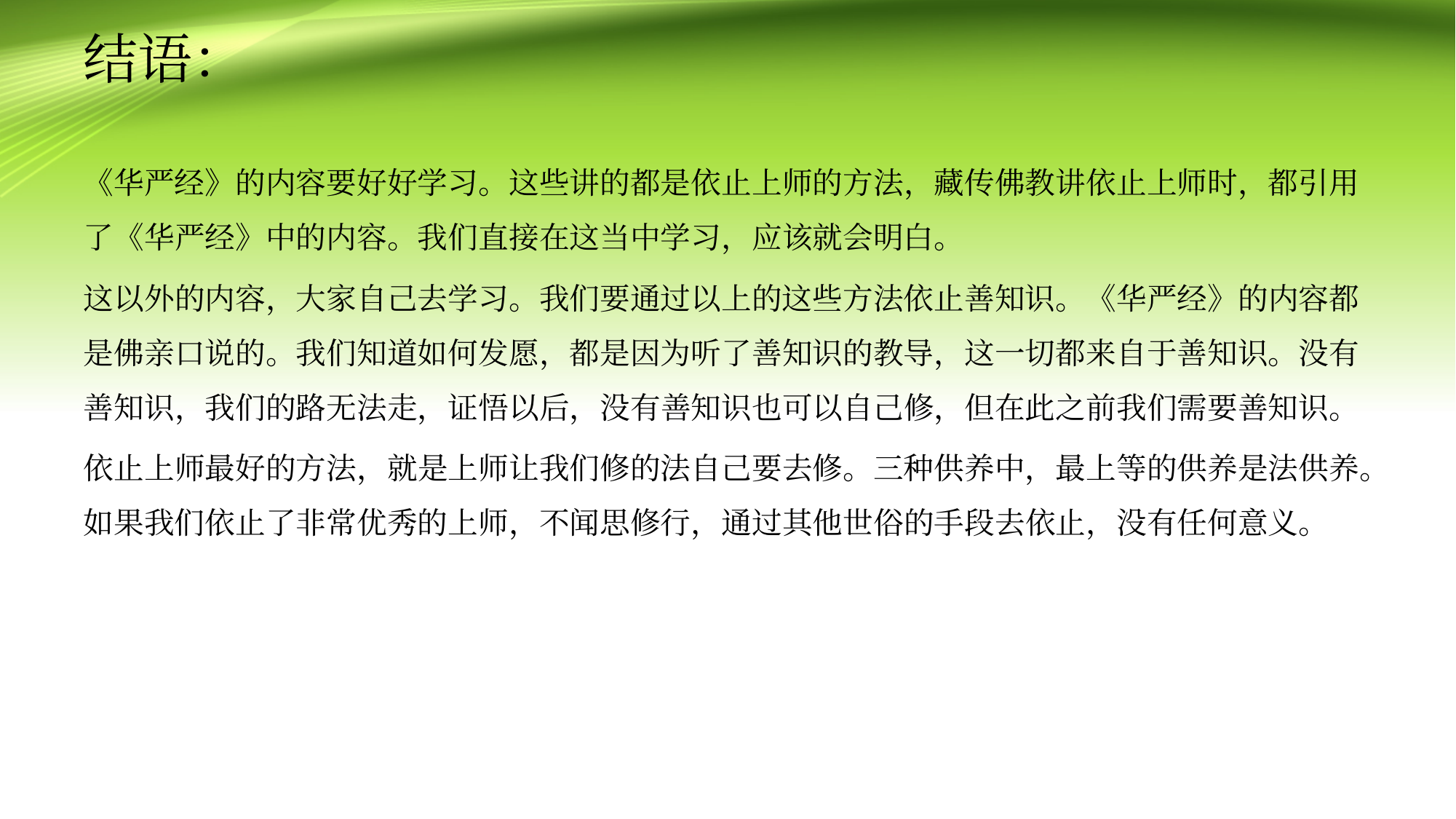

# 结语：
《华严经》的内容要好好学习。这些讲的都是依止上师的方法，藏传佛教讲依止上师时，都引用了《华严经》中的内容。我们直接在这当中学习，应该就会明白。
这以外的内容，大家自己去学习。我们要通过以上的这些方法依止善知识。《华严经》的内容都是佛亲口说的。我们知道如何发愿，都是因为听了善知识的教导，这一切都来自于善知识。没有善知识，我们的路无法走，证悟以后，没有善知识也可以自己修，但在此之前我们需要善知识。
依止上师最好的方法，就是上师让我们修的法自己要去修。三种供养中，最上等的供养是法供养。如果我们依止了非常优秀的上师，不闻思修行，通过其他世俗的手段去依止，没有任何意义。